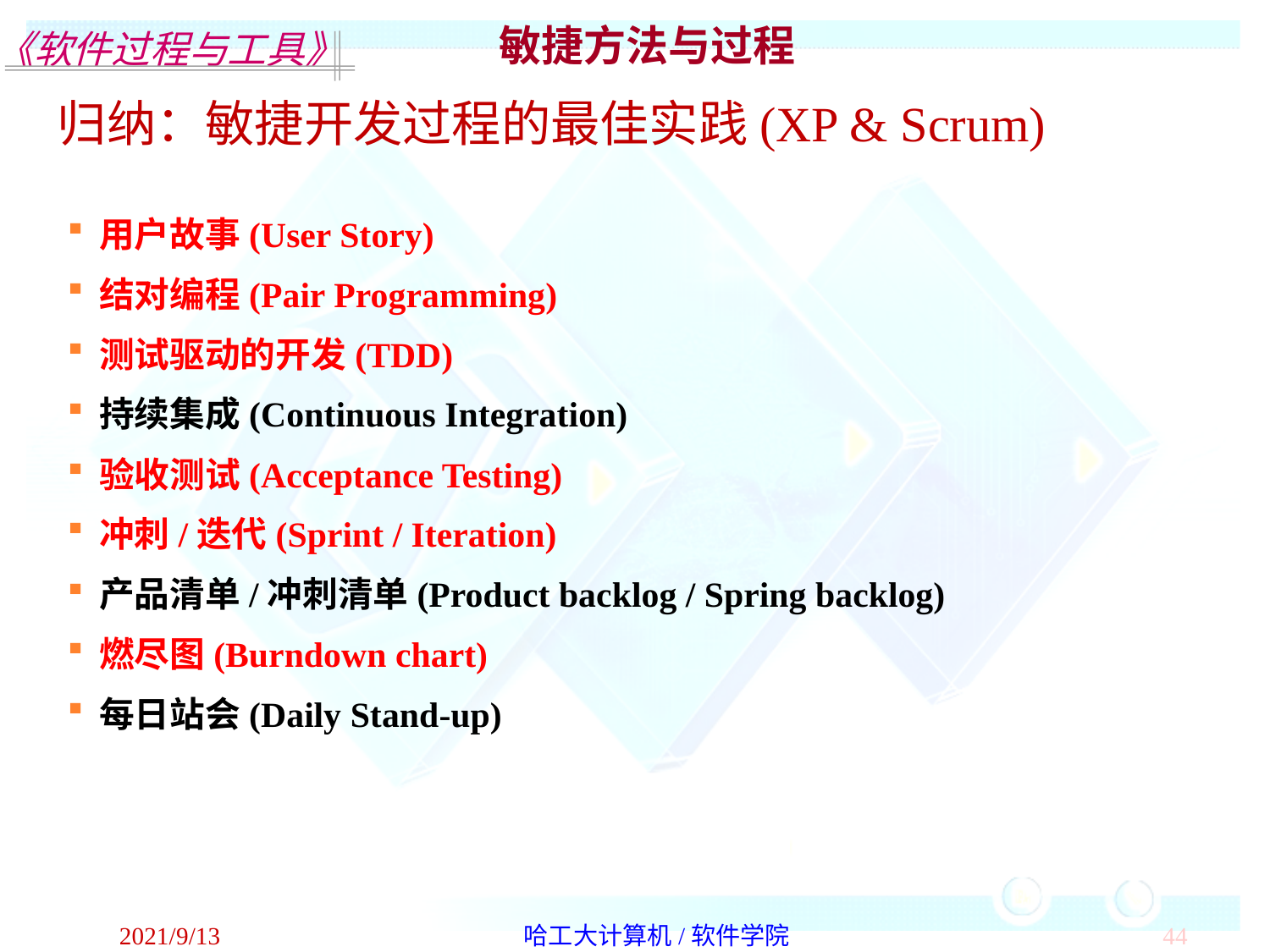

敏捷方法与过程
归纳：敏捷开发过程的最佳实践(XP & Scrum)
用户故事(User Story)
结对编程(Pair Programming)
测试驱动的开发(TDD)
持续集成(Continuous Integration)
验收测试(Acceptance Testing)
冲刺/迭代(Sprint / Iteration)
产品清单/冲刺清单(Product backlog / Spring backlog)
燃尽图(Burndown chart)
每日站会(Daily Stand-up)